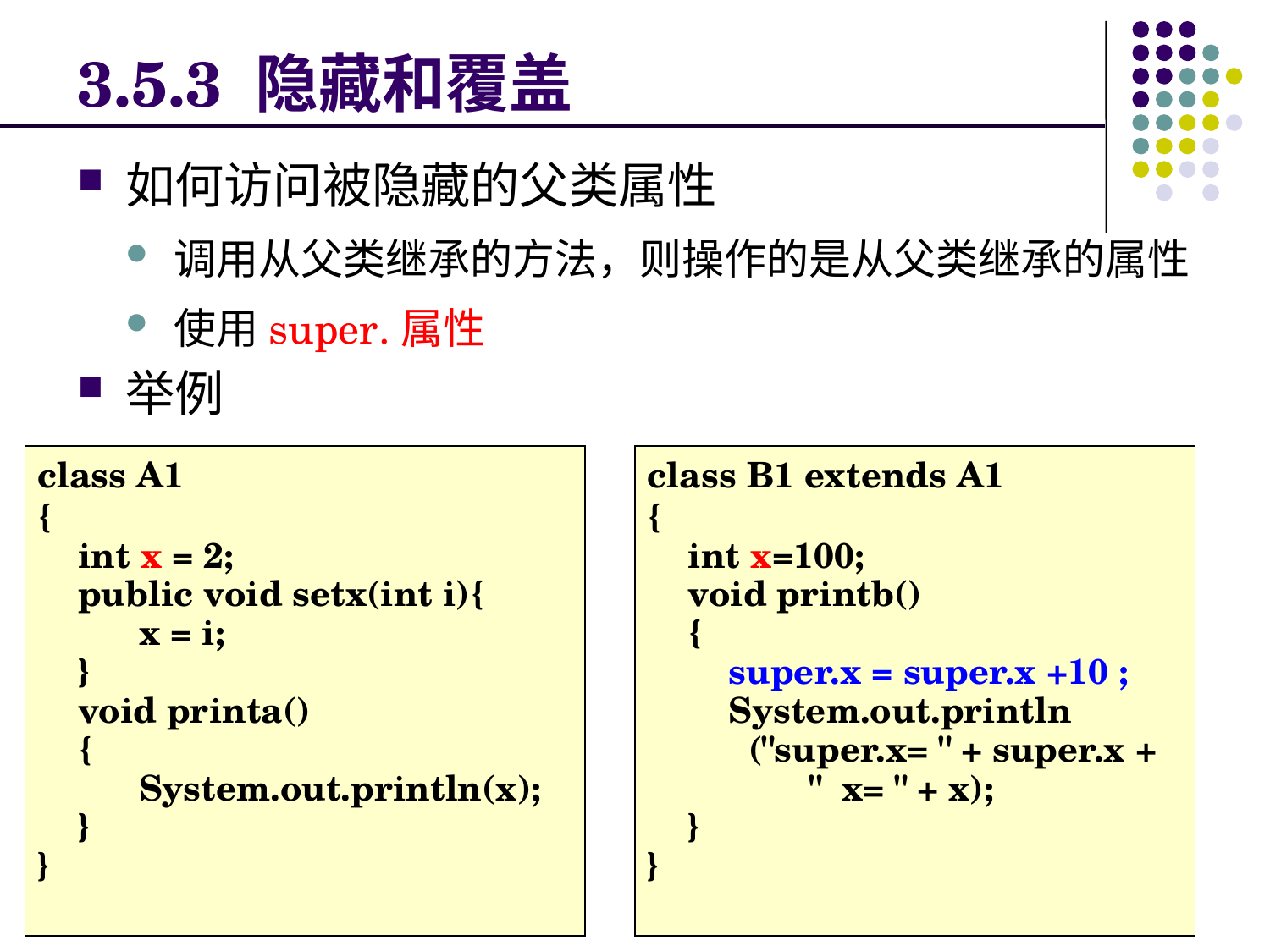

# 3.5.3 隐藏和覆盖
如何访问被隐藏的父类属性
调用从父类继承的方法，则操作的是从父类继承的属性
使用super.属性
举例
class A1
{
    int x = 2;
    public void setx(int i){
          x = i;
    }
    void printa()
    {
          System.out.println(x);
    }
}
class B1 extends A1
{
    int x=100;
    void printb()
    {
        super.x = super.x +10 ;
        System.out.println
          ("super.x= " + super.x +
                "  x= " + x);
    }
}